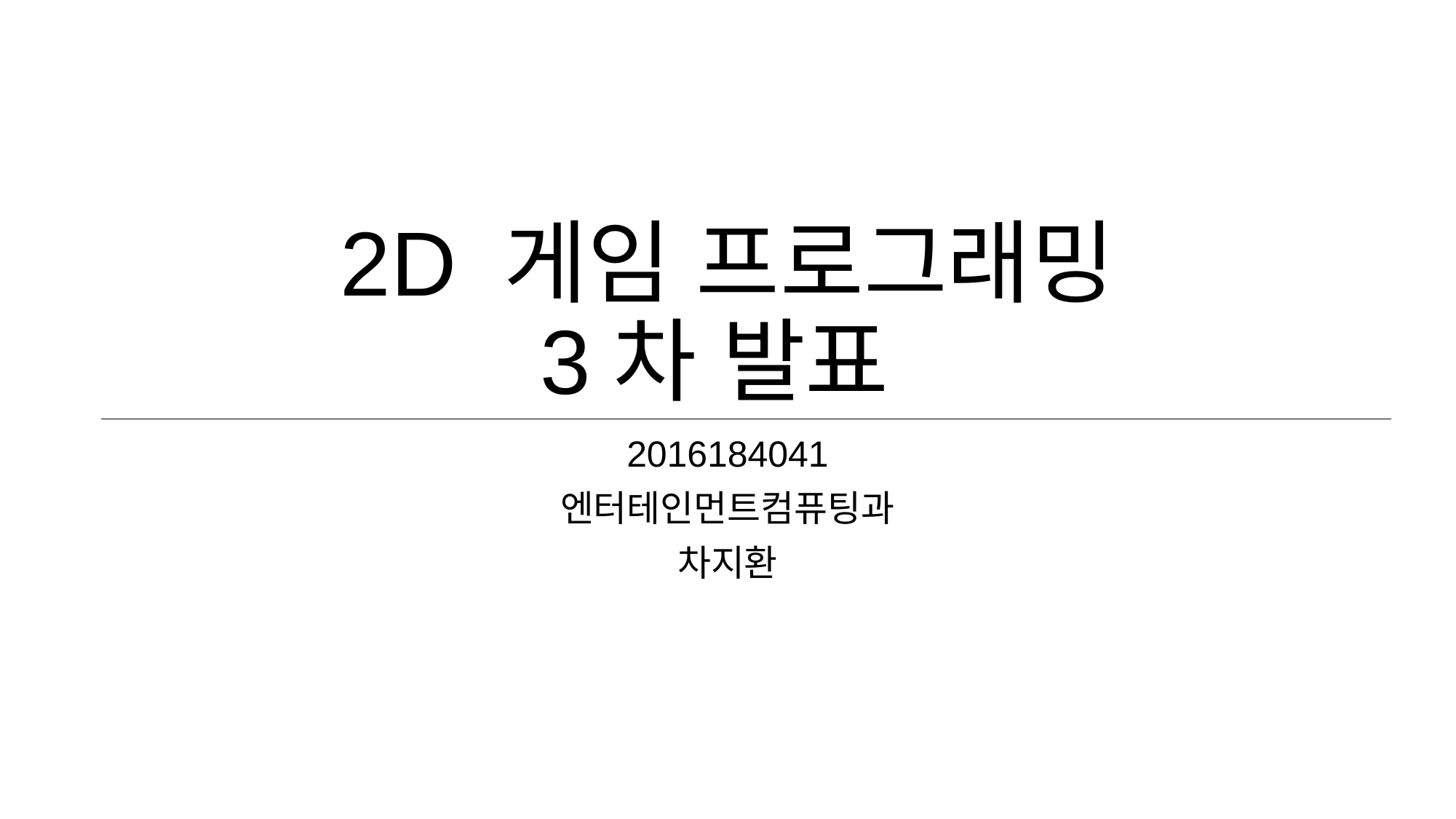

# 2D 게임 프로그래밍 3차 발표
2016184041
엔터테인먼트컴퓨팅과
차지환